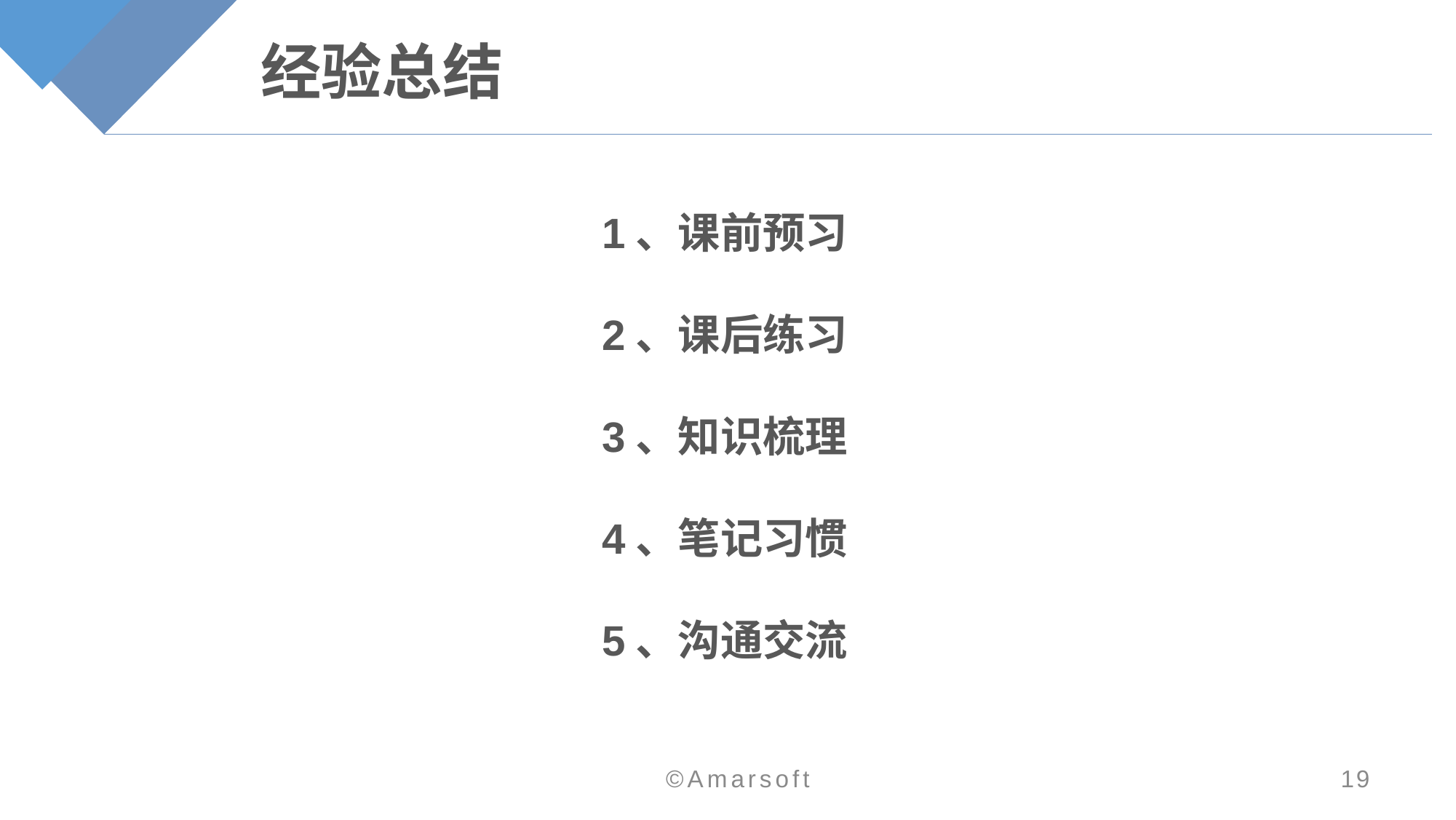

# 经验总结
1、课前预习

2、课后练习

3、知识梳理

4、笔记习惯

5、沟通交流
©Amarsoft
19